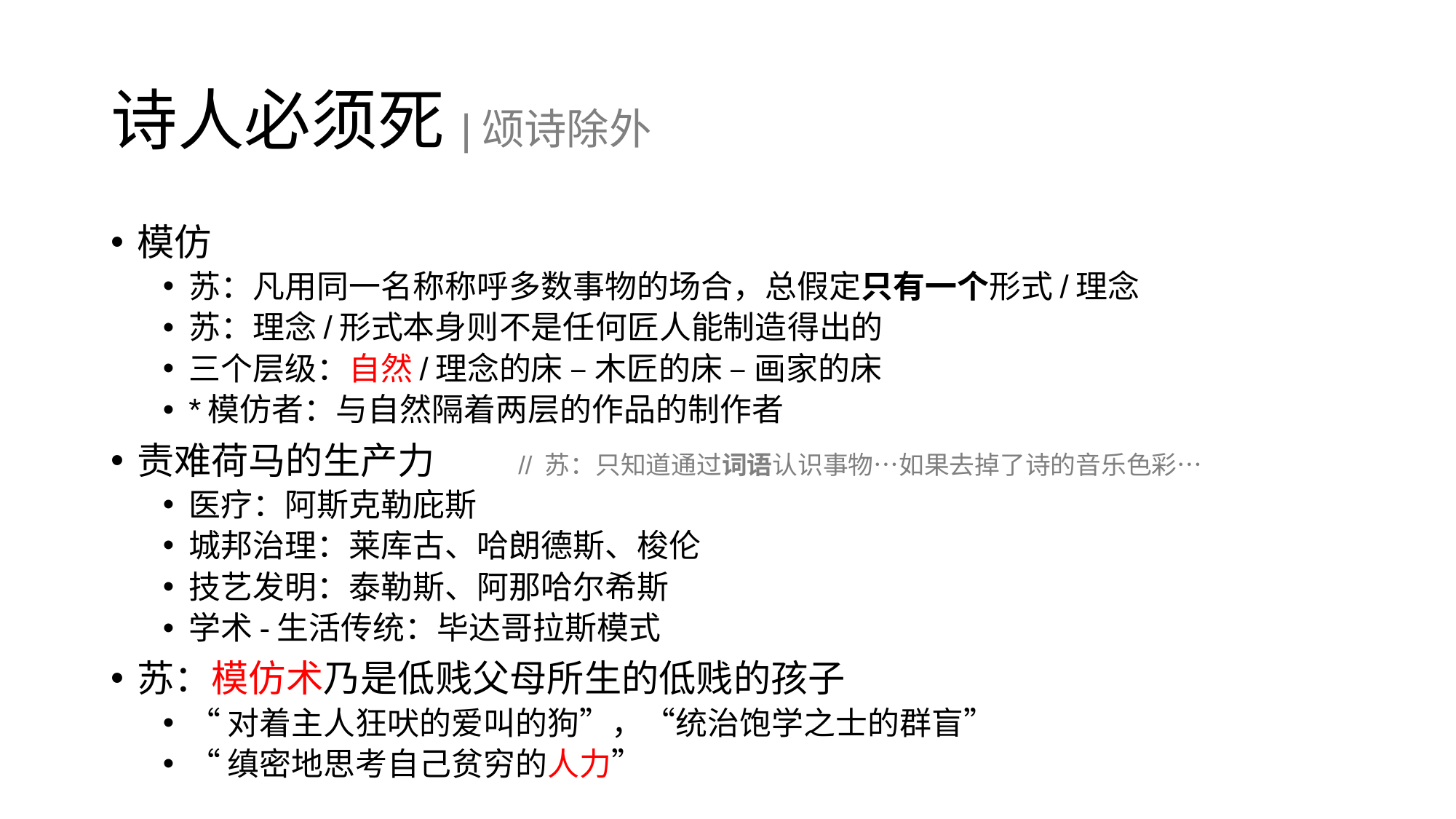

# 诗人必须死|颂诗除外
模仿
苏：凡用同一名称称呼多数事物的场合，总假定只有一个形式/理念
苏：理念/形式本身则不是任何匠人能制造得出的
三个层级：自然/理念的床 – 木匠的床 – 画家的床
*模仿者：与自然隔着两层的作品的制作者
责难荷马的生产力         // 苏：只知道通过词语认识事物…如果去掉了诗的音乐色彩…
医疗：阿斯克勒庇斯
城邦治理：莱库古、哈朗德斯、梭伦
技艺发明：泰勒斯、阿那哈尔希斯
学术-生活传统：毕达哥拉斯模式
苏：模仿术乃是低贱父母所生的低贱的孩子
“对着主人狂吠的爱叫的狗”，“统治饱学之士的群盲”
“缜密地思考自己贫穷的人力”